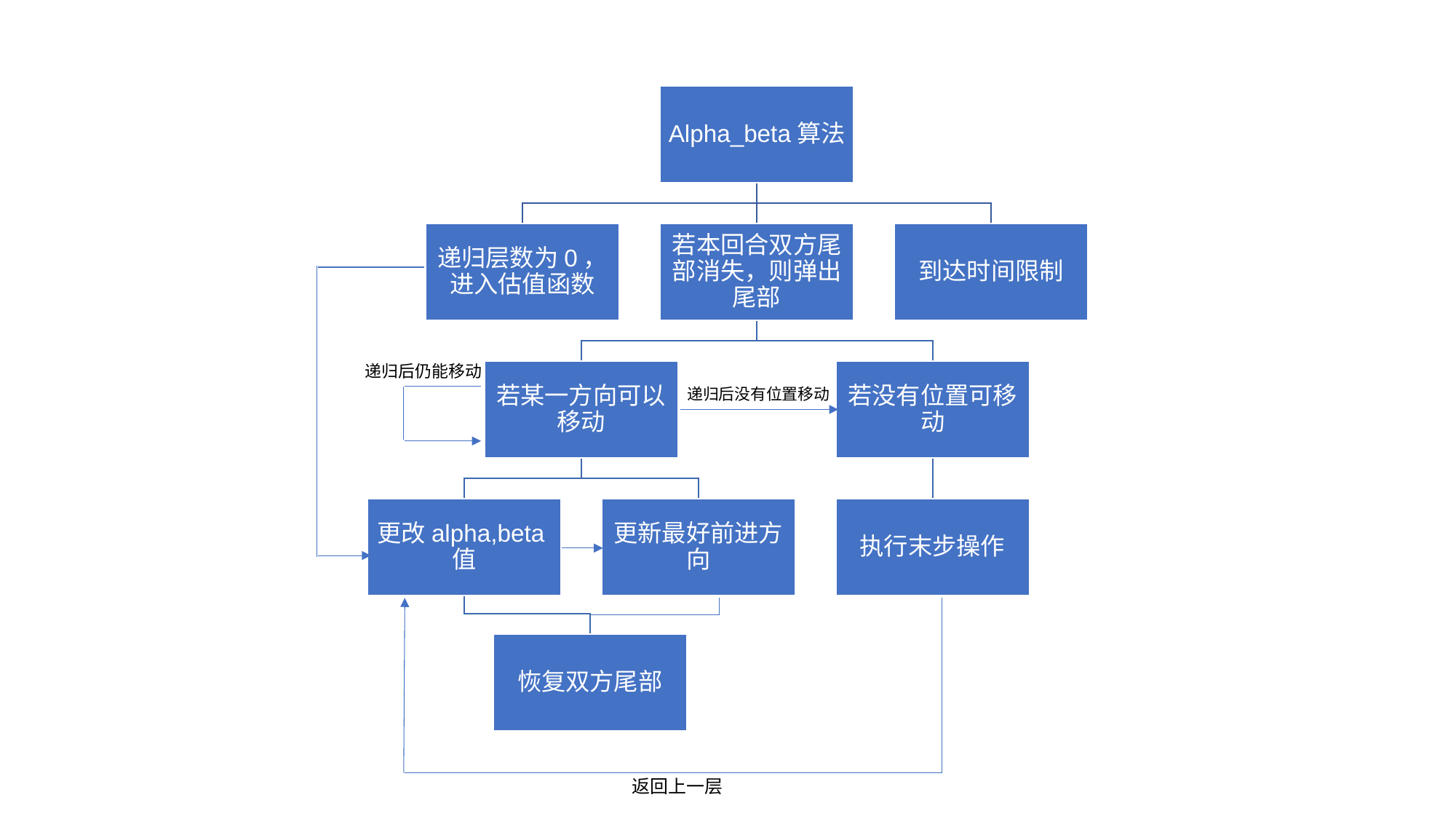

Alpha_beta算法
递归层数为0，进入估值函数
若本回合双方尾部消失，则弹出尾部
若某一方向可以移动
更改alpha,beta值
恢复双方尾部
更新最好前进方向
若没有位置可移动
执行末步操作
到达时间限制
递归后仍能移动
递归后没有位置移动
返回上一层